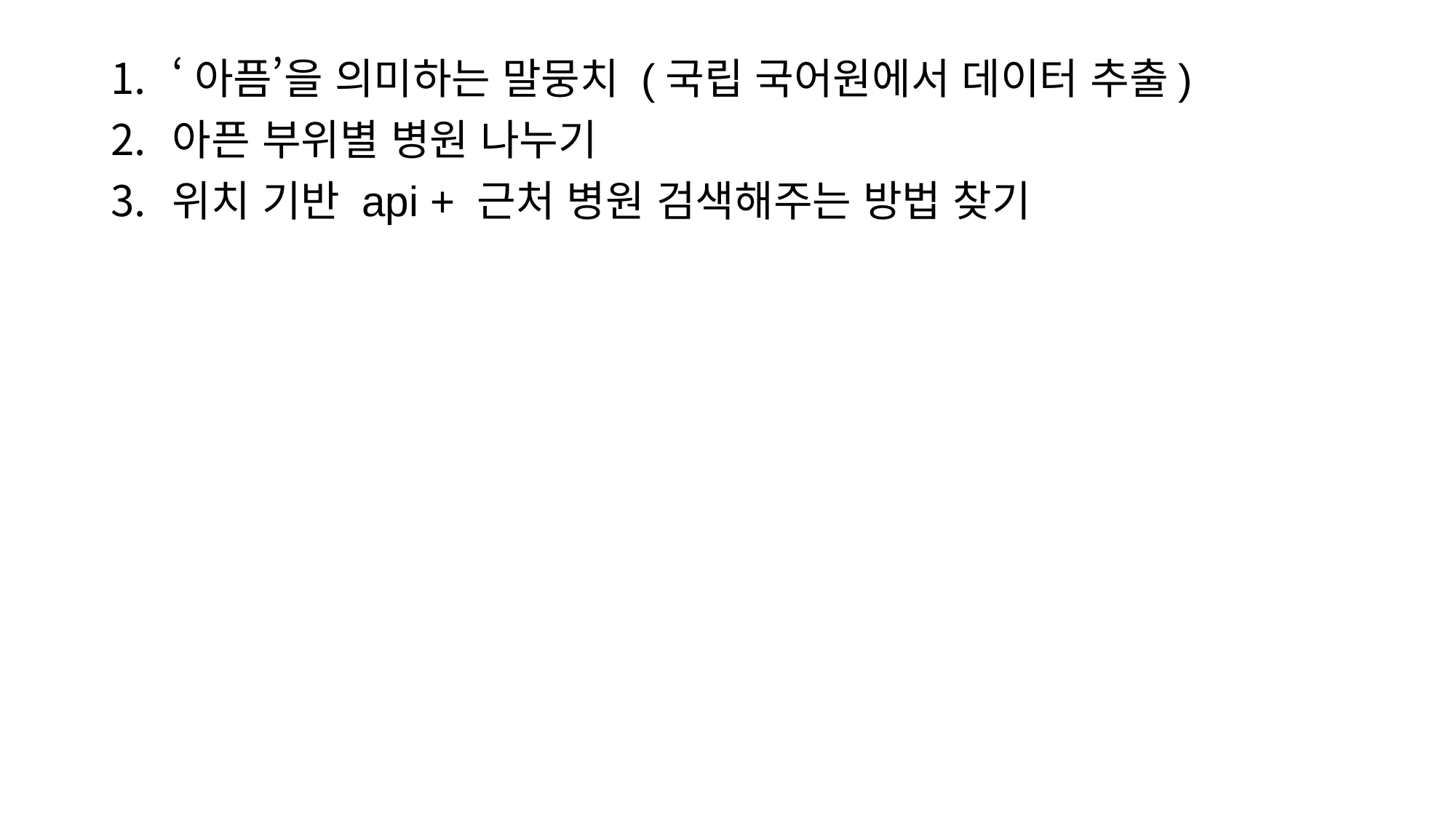

‘아픔’을 의미하는 말뭉치 (국립 국어원에서 데이터 추출)
아픈 부위별 병원 나누기
위치 기반 api + 근처 병원 검색해주는 방법 찾기